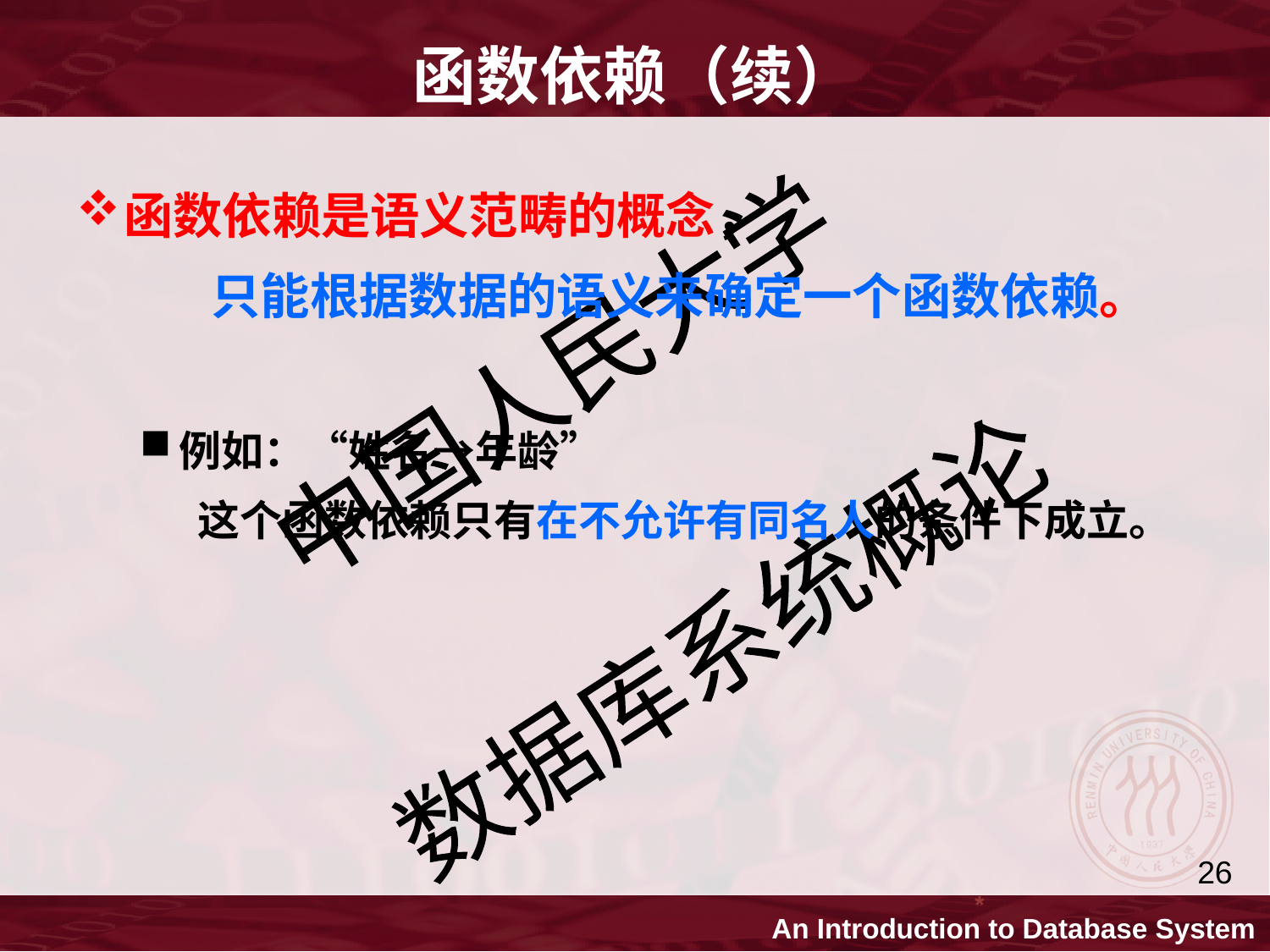

# 函数依赖（续）
函数依赖是语义范畴的概念，
           只能根据数据的语义来确定一个函数依赖。

例如：“姓名→年龄”
     这个函数依赖只有在不允许有同名人的条件下成立。

*